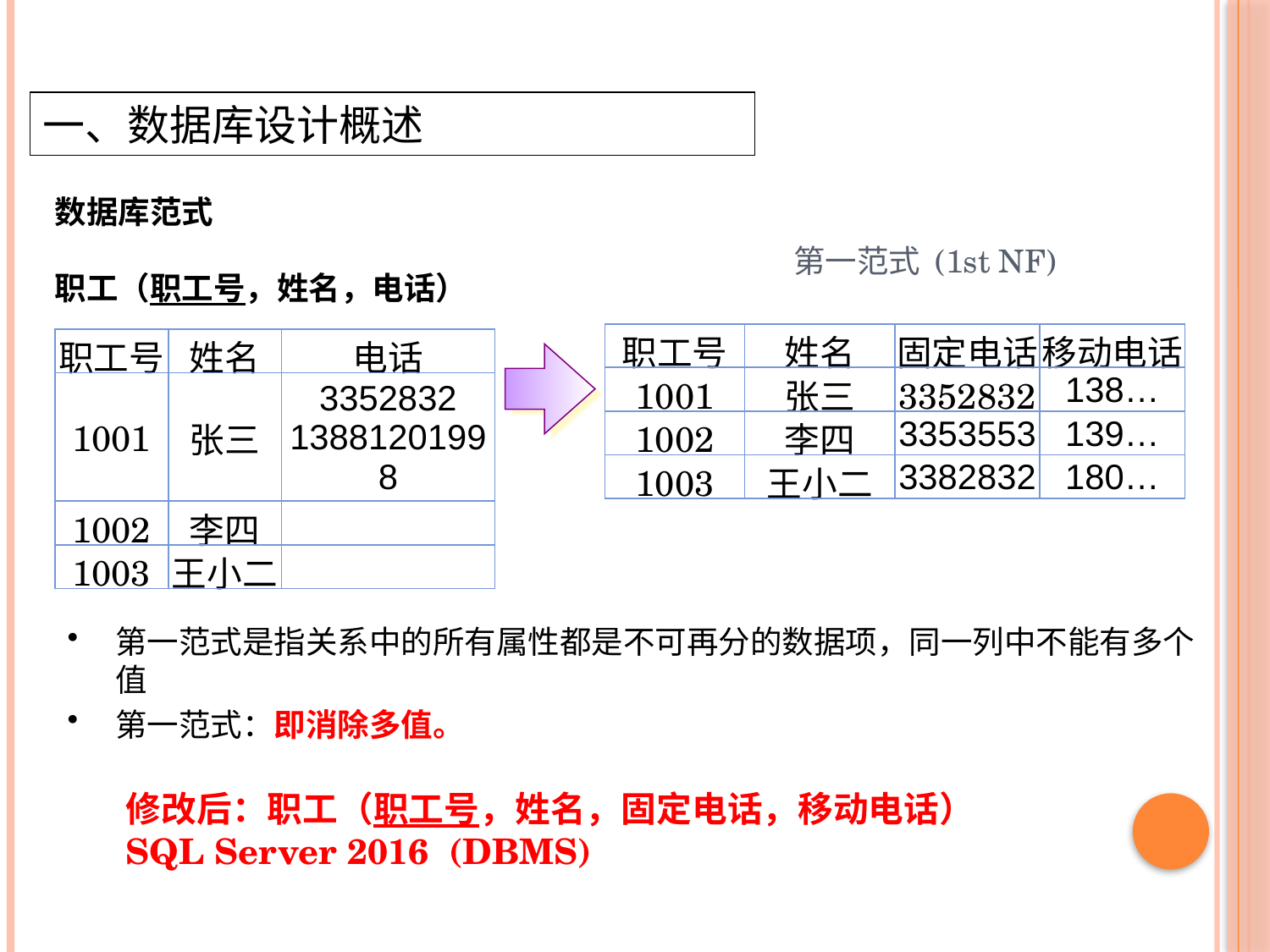

一、数据库设计概述
数据库范式

职工（职工号，姓名，电话）
第一范式 (1st NF)
| 职工号 | 姓名 | 固定电话 | 移动电话 |
| --- | --- | --- | --- |
| 1001 | 张三 | 3352832 | 138… |
| 1002 | 李四 | 3353553 | 139… |
| 1003 | 王小二 | 3382832 | 180… |
| 职工号 | 姓名 | 电话 |
| --- | --- | --- |
| 1001 | 张三 | 3352832 13881201998 |
| 1002 | 李四 |  |
| 1003 | 王小二 |  |

第一范式是指关系中的所有属性都是不可再分的数据项，同一列中不能有多个值
第一范式：即消除多值。

修改后：职工（职工号，姓名，固定电话，移动电话）
SQL Server 2016  (DBMS)